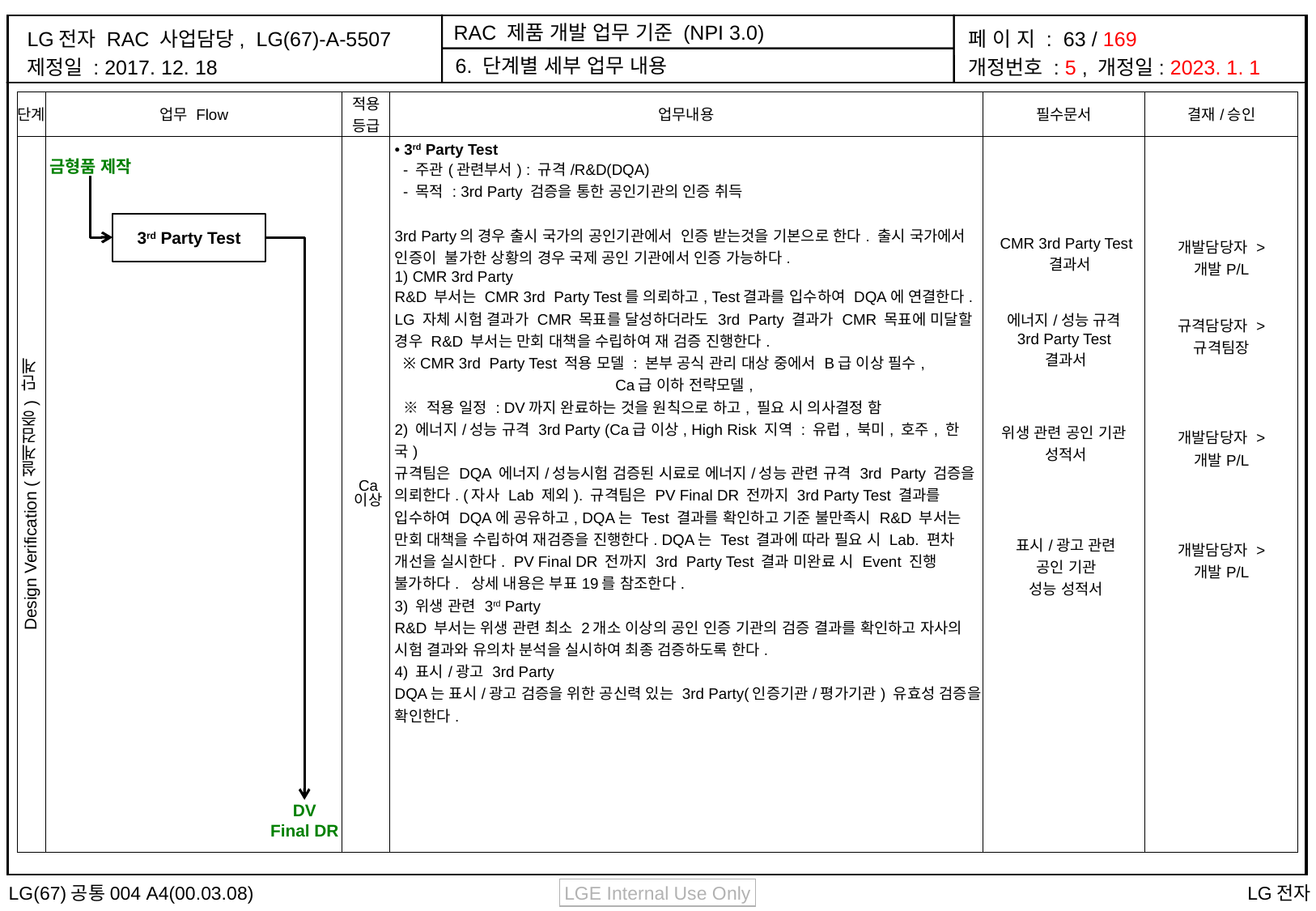

6. 단계별 세부 업무 내용
| 단계 | 업무 Flow | 적용 등급 | 업무내용 | 필수문서 | 결재/승인 |
| --- | --- | --- | --- | --- | --- |
| Design Verification (설계검증) 단계 |  | Ca 이상 | 3rd Party Test - 주관(관련부서) : 규격/R&D(DQA) - 목적 : 3rd Party 검증을 통한 공인기관의 인증 취득 3rd Party의 경우 출시 국가의 공인기관에서 인증 받는것을 기본으로 한다. 출시 국가에서 인증이 불가한 상황의 경우 국제 공인 기관에서 인증 가능하다. 1) CMR 3rd Party R&D 부서는 CMR 3rd Party Test를 의뢰하고, Test결과를 입수하여 DQA에 연결한다. LG 자체 시험 결과가 CMR 목표를 달성하더라도 3rd Party 결과가 CMR 목표에 미달할 경우 R&D 부서는 만회 대책을 수립하여 재 검증 진행한다. ※ CMR 3rd Party Test 적용 모델 : 본부 공식 관리 대상 중에서 B급 이상 필수, Ca급 이하 전략모델, ※ 적용 일정 : DV까지 완료하는 것을 원칙으로 하고, 필요 시 의사결정 함 2) 에너지/성능 규격 3rd Party (Ca급 이상, High Risk 지역 : 유럽, 북미, 호주, 한국) 규격팀은 DQA 에너지/성능시험 검증된 시료로 에너지/성능 관련 규격 3rd Party 검증을 의뢰한다. (자사 Lab 제외). 규격팀은 PV Final DR 전까지 3rd Party Test 결과를 입수하여 DQA에 공유하고, DQA는 Test 결과를 확인하고 기준 불만족시 R&D 부서는 만회 대책을 수립하여 재검증을 진행한다. DQA는 Test 결과에 따라 필요 시 Lab. 편차 개선을 실시한다. ﻿ PV Final DR 전까지 3rd Party Test 결과 미완료 시 Event 진행 불가하다. 상세 내용은 부표19를 참조한다. 3) 위생 관련 3rd Party R&D 부서는 위생 관련 최소 2개소 이상의 공인 인증 기관의 검증 결과를 확인하고 자사의 시험 결과와 유의차 분석을 실시하여 최종 검증하도록 한다. 4) 표시/광고 3rd Party DQA는 표시/광고 검증을 위한 공신력 있는 3rd Party(인증기관/평가기관) 유효성 검증을 확인한다. | CMR 3rd Party Test 결과서 에너지/성능 규격 3rd Party Test 결과서 위생 관련 공인 기관 성적서 표시/광고 관련 공인 기관 성능 성적서 | 개발담당자 > 개발P/L 규격담당자 > 규격팀장 개발담당자 > 개발P/L 개발담당자 > 개발P/L |
금형품 제작
3rd Party Test
DV
Final DR